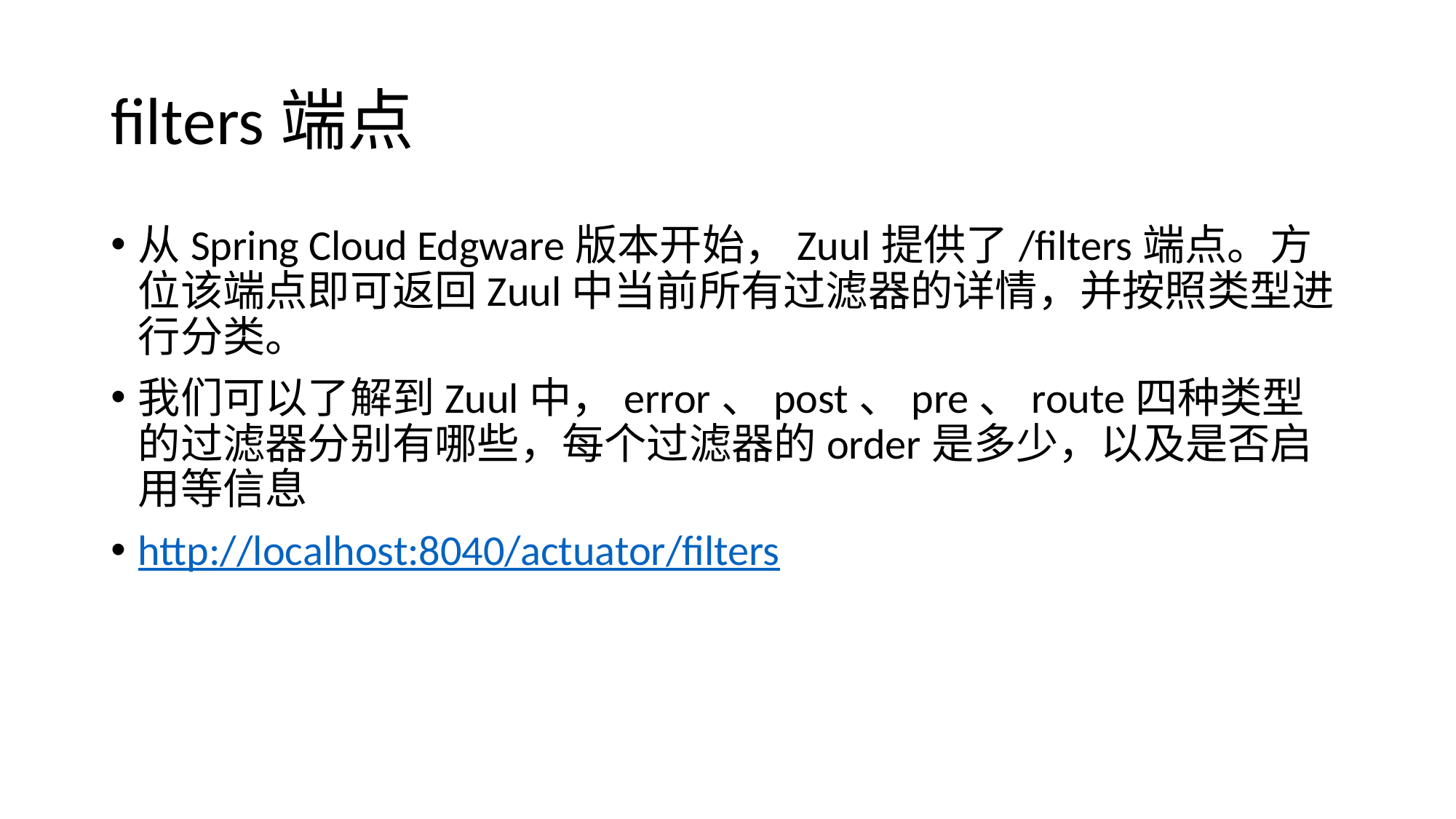

# filters端点
从Spring Cloud Edgware版本开始，Zuul提供了/filters端点。方位该端点即可返回Zuul中当前所有过滤器的详情，并按照类型进行分类。
我们可以了解到Zuul中，error、post、pre、route四种类型的过滤器分别有哪些，每个过滤器的order是多少，以及是否启用等信息
http://localhost:8040/actuator/filters